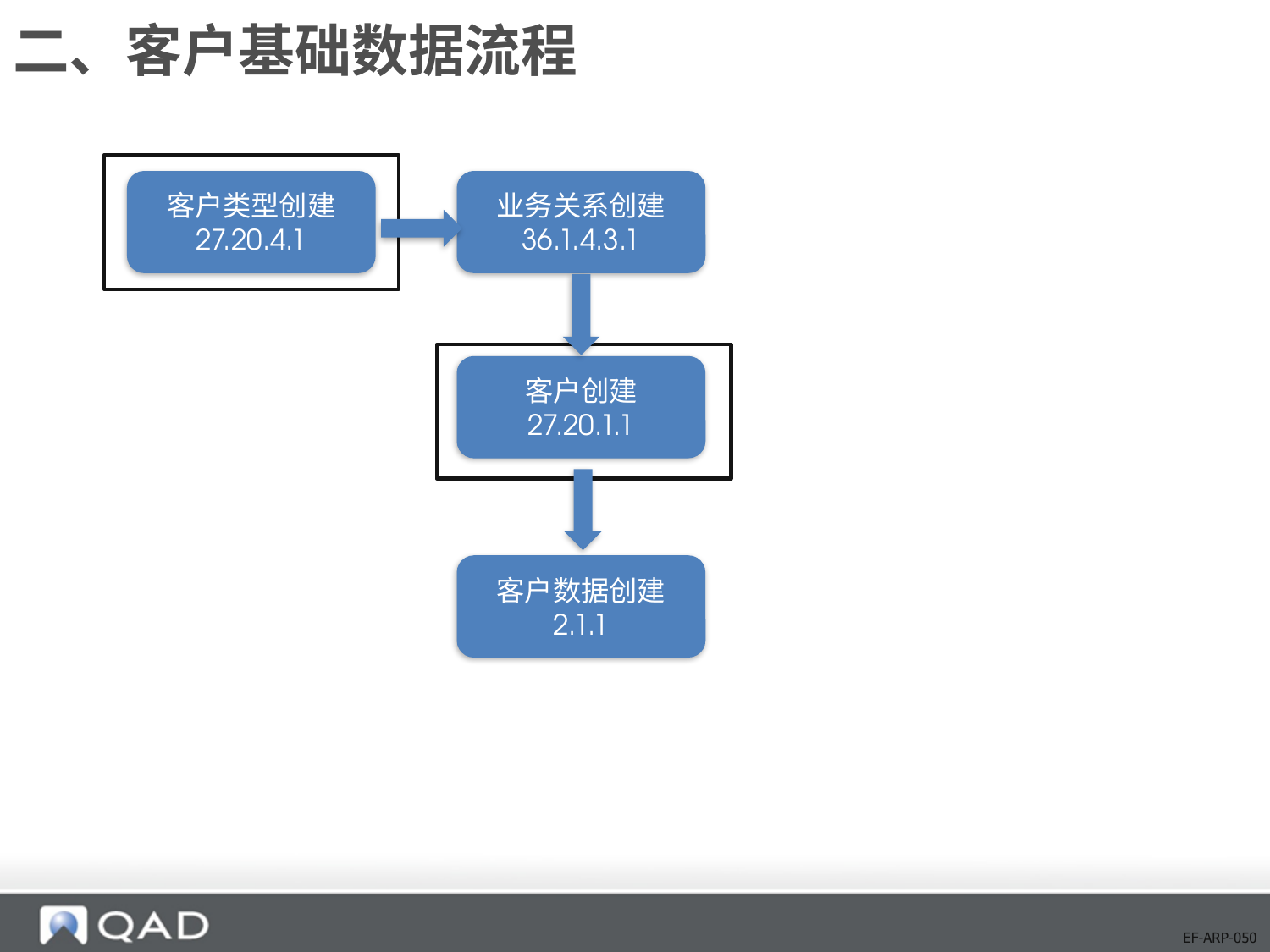

# 二、客户基础数据流程

客户类型创建
27.20.4.1
业务关系创建
36.1.4.3.1

客户创建
27.20.1.1

客户数据创建
2.1.1
EF-ARP-050